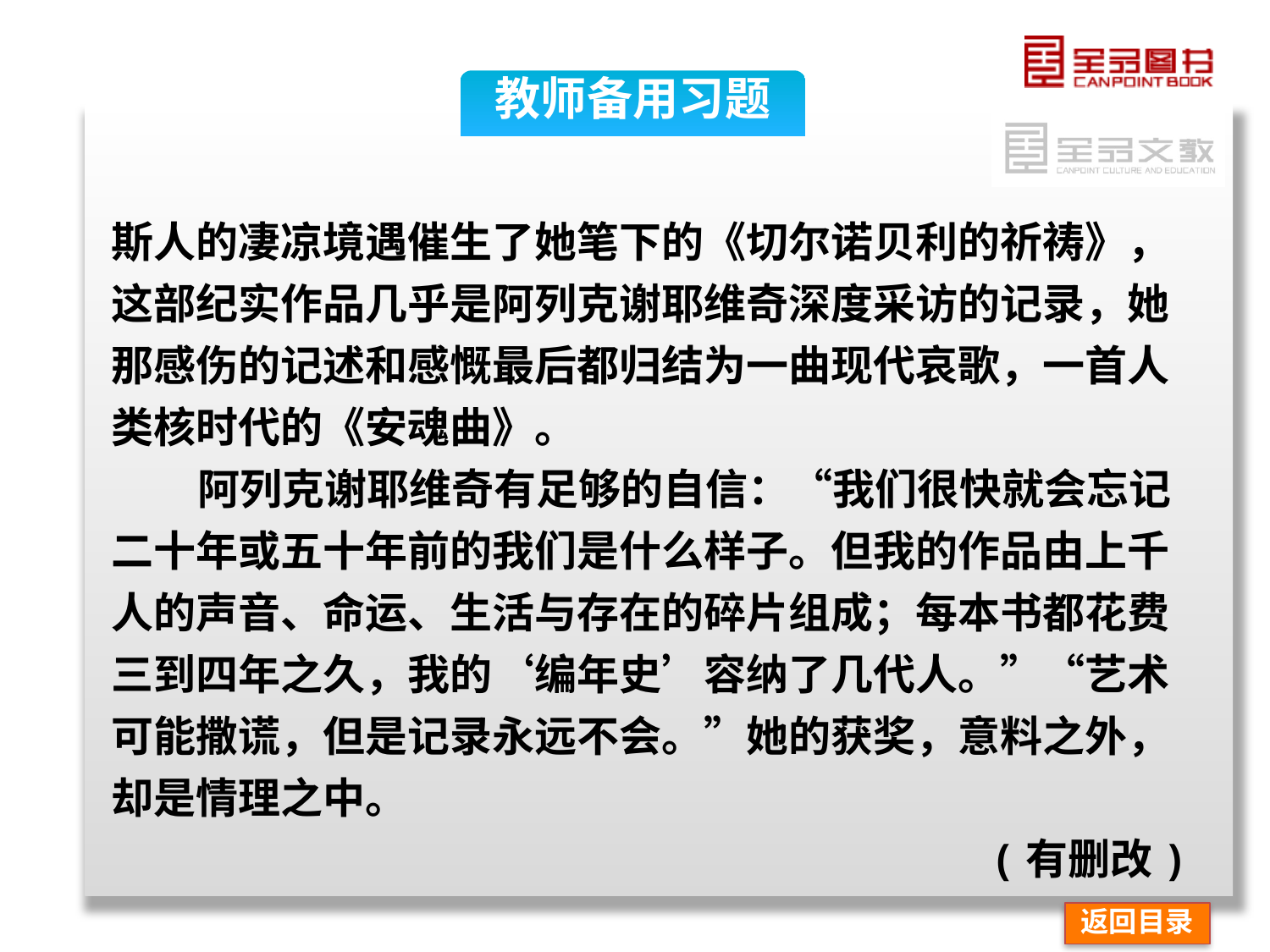

教师备用习题
斯人的凄凉境遇催生了她笔下的《切尔诺贝利的祈祷》，这部纪实作品几乎是阿列克谢耶维奇深度采访的记录，她那感伤的记述和感慨最后都归结为一曲现代哀歌，一首人类核时代的《安魂曲》。
阿列克谢耶维奇有足够的自信：“我们很快就会忘记二十年或五十年前的我们是什么样子。但我的作品由上千人的声音、命运、生活与存在的碎片组成；每本书都花费三到四年之久，我的‘编年史’容纳了几代人。”“艺术可能撒谎，但是记录永远不会。”她的获奖，意料之外，却是情理之中。
 (有删改)

返回目录